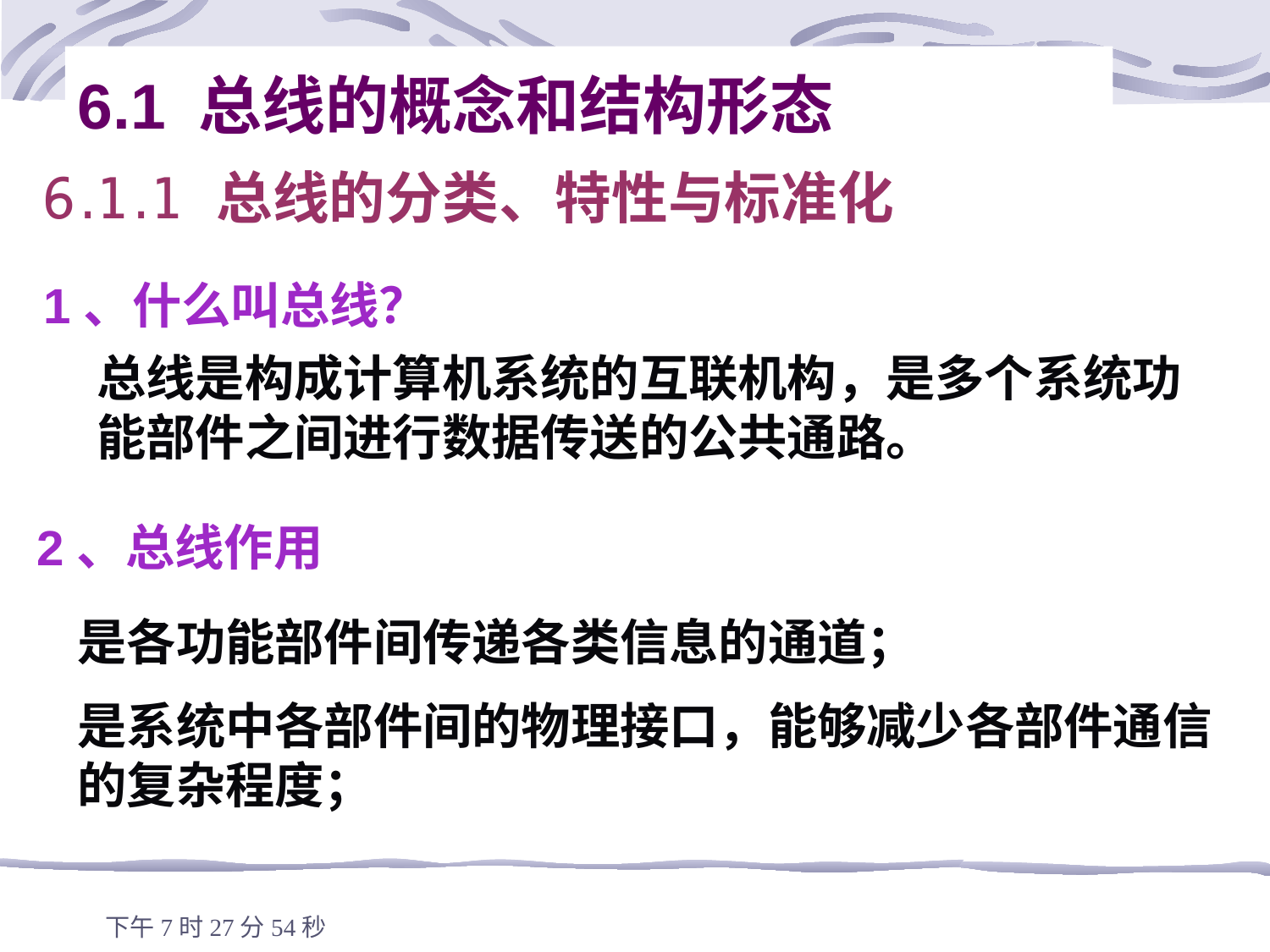

6.1 总线的概念和结构形态
# 6.1.1 总线的分类、特性与标准化
1、什么叫总线？
总线是构成计算机系统的互联机构，是多个系统功能部件之间进行数据传送的公共通路。
2、总线作用
是各功能部件间传递各类信息的通道；
是系统中各部件间的物理接口，能够减少各部件通信的复杂程度；
下午7时27分54秒